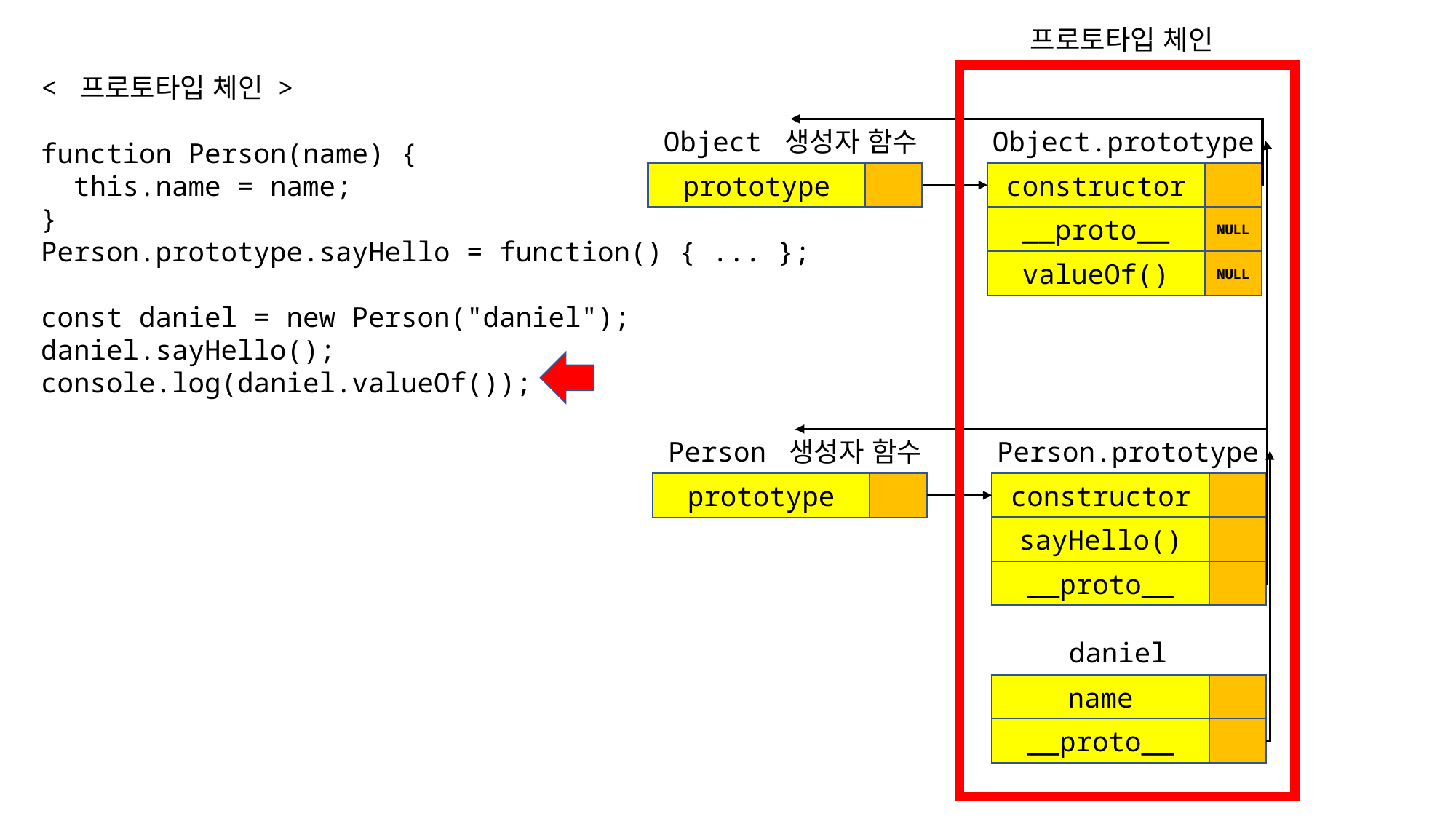

프로토타입 체인
< 프로토타입 체인 >

function Person(name) {
  this.name = name;
}
Person.prototype.sayHello = function() { ... };

const daniel = new Person("daniel");
daniel.sayHello();
console.log(daniel.valueOf());

Object 생성자 함수
Object.prototype
prototype

constructor

__proto__
NULL
valueOf()
NULL

Person 생성자 함수
Person.prototype
prototype

constructor

sayHello()

__proto__

daniel
name

__proto__